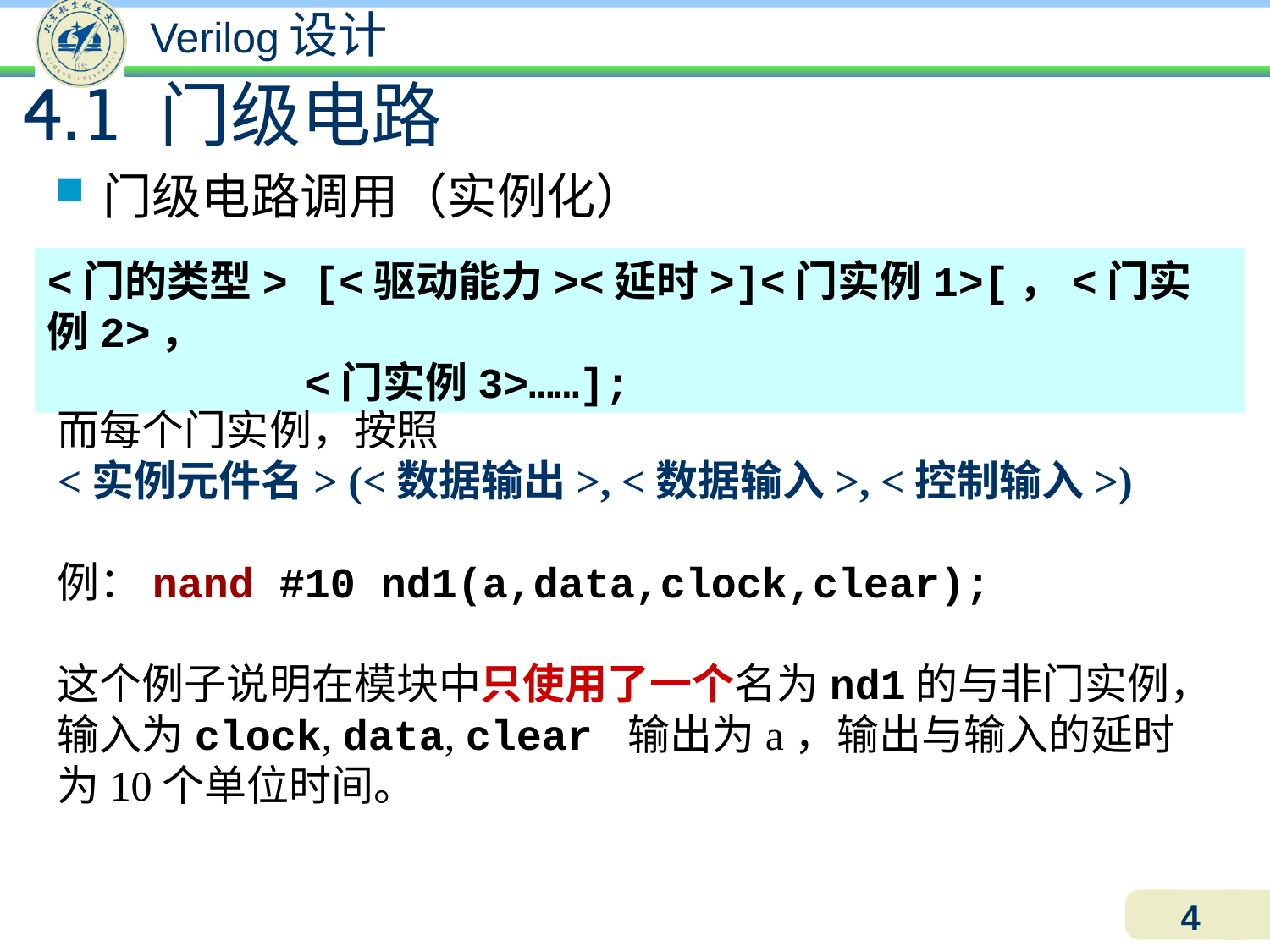

# 4.1 门级电路
门级电路调用（实例化）

<门的类型> [<驱动能力><延时>]<门实例1>[，<门实例2>，
                          <门实例3>……];
而每个门实例，按照
<实例元件名> (<数据输出>, <数据输入>, <控制输入>)

例：nand #10 nd1(a,data,clock,clear);

这个例子说明在模块中只使用了一个名为nd1的与非门实例，输入为clock, data, clear 输出为a，输出与输入的延时为10个单位时间。
4